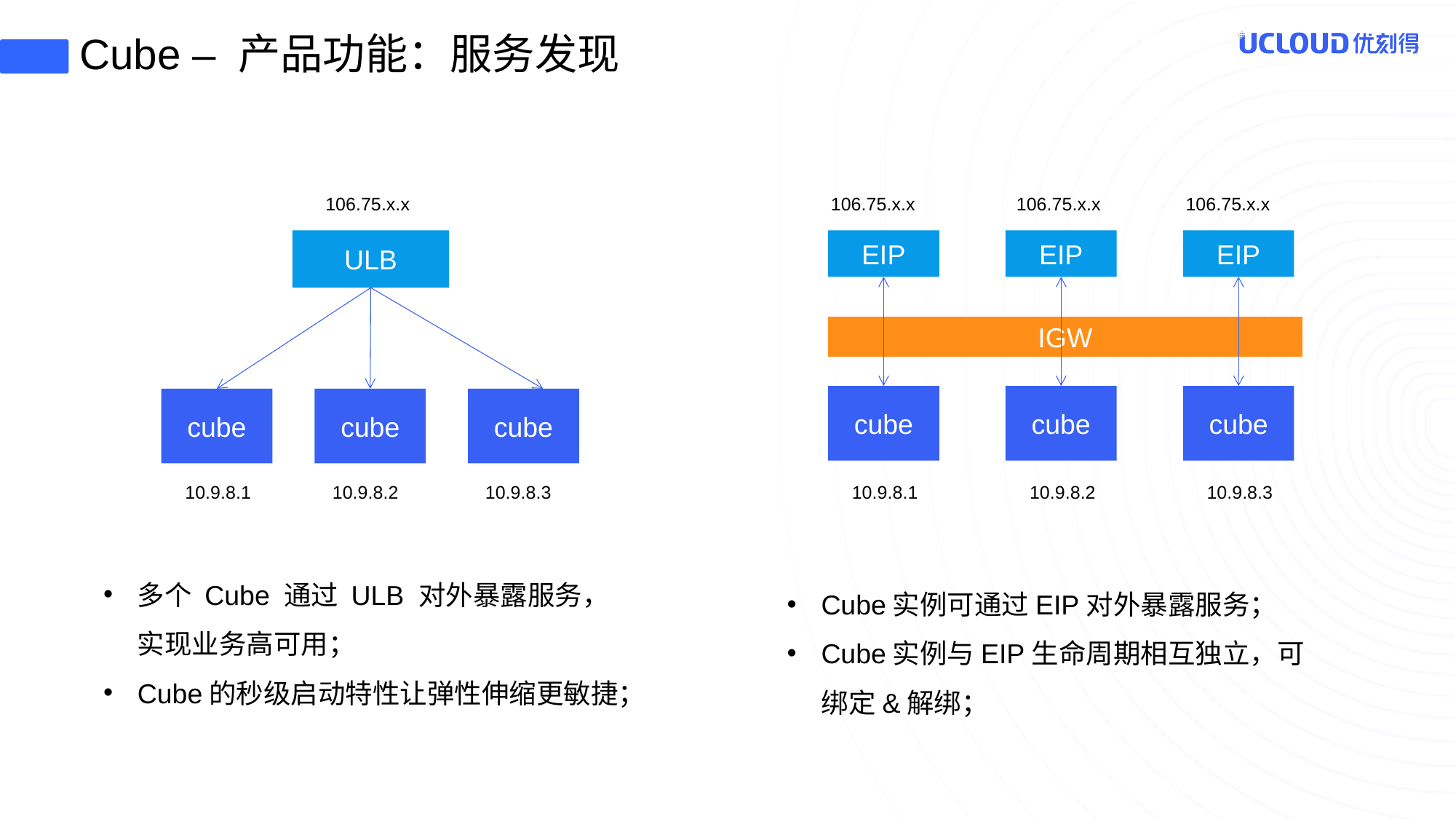

Cube – 产品功能：服务发现

106.75.x.x
ULB
cube
cube
cube
10.9.8.1
10.9.8.2
10.9.8.3
106.75.x.x
106.75.x.x
106.75.x.x
EIP
EIP
EIP
IGW
cube
cube
cube
10.9.8.1
10.9.8.2
10.9.8.3
多个 Cube 通过 ULB 对外暴露服务，实现业务高可用；
Cube的秒级启动特性让弹性伸缩更敏捷；
Cube实例可通过EIP对外暴露服务；
Cube实例与EIP生命周期相互独立，可绑定&解绑；